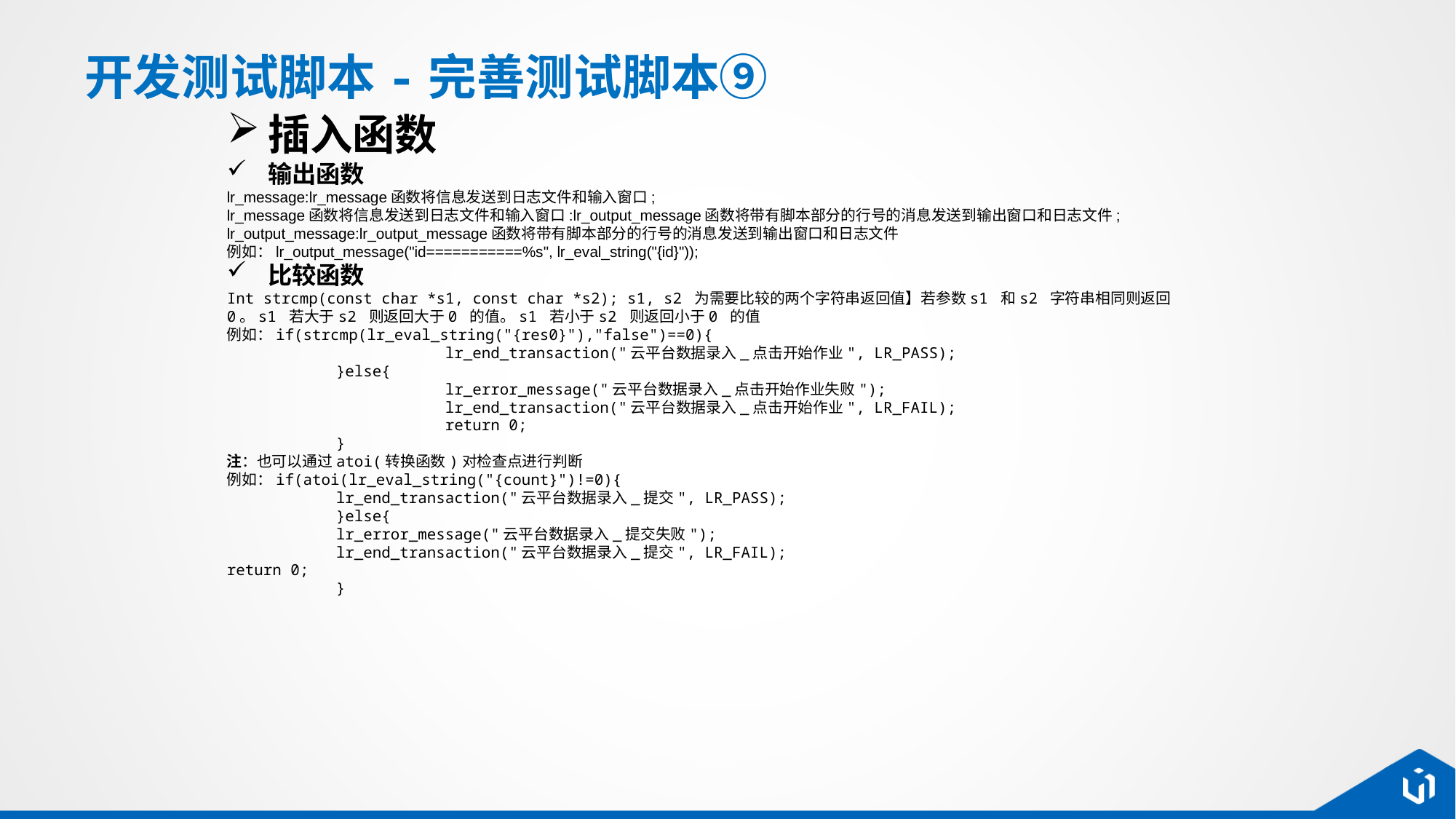

24
# 开发测试脚本-完善测试脚本⑨
插入函数
输出函数
lr_message:lr_message函数将信息发送到日志文件和输入窗口;
lr_message函数将信息发送到日志文件和输入窗口:lr_output_message函数将带有脚本部分的行号的消息发送到输出窗口和日志文件;
lr_output_message:lr_output_message函数将带有脚本部分的行号的消息发送到输出窗口和日志文件
例如：lr_output_message("id===========%s", lr_eval_string("{id}"));
比较函数
Int strcmp(const char *s1, const char *s2); s1, s2 为需要比较的两个字符串返回值】若参数s1 和s2 字符串相同则返回0。s1 若大于s2 则返回大于0 的值。s1 若小于s2 则返回小于0 的值
例如：if(strcmp(lr_eval_string("{res0}"),"false")==0){
		lr_end_transaction("云平台数据录入_点击开始作业", LR_PASS);
	}else{
		lr_error_message("云平台数据录入_点击开始作业失败");
		lr_end_transaction("云平台数据录入_点击开始作业", LR_FAIL);
		return 0;
	}
注：也可以通过atoi(转换函数)对检查点进行判断
例如：if(atoi(lr_eval_string("{count}")!=0){
	lr_end_transaction("云平台数据录入_提交", LR_PASS);
	}else{
	lr_error_message("云平台数据录入_提交失败");
	lr_end_transaction("云平台数据录入_提交", LR_FAIL);
return 0;
	}